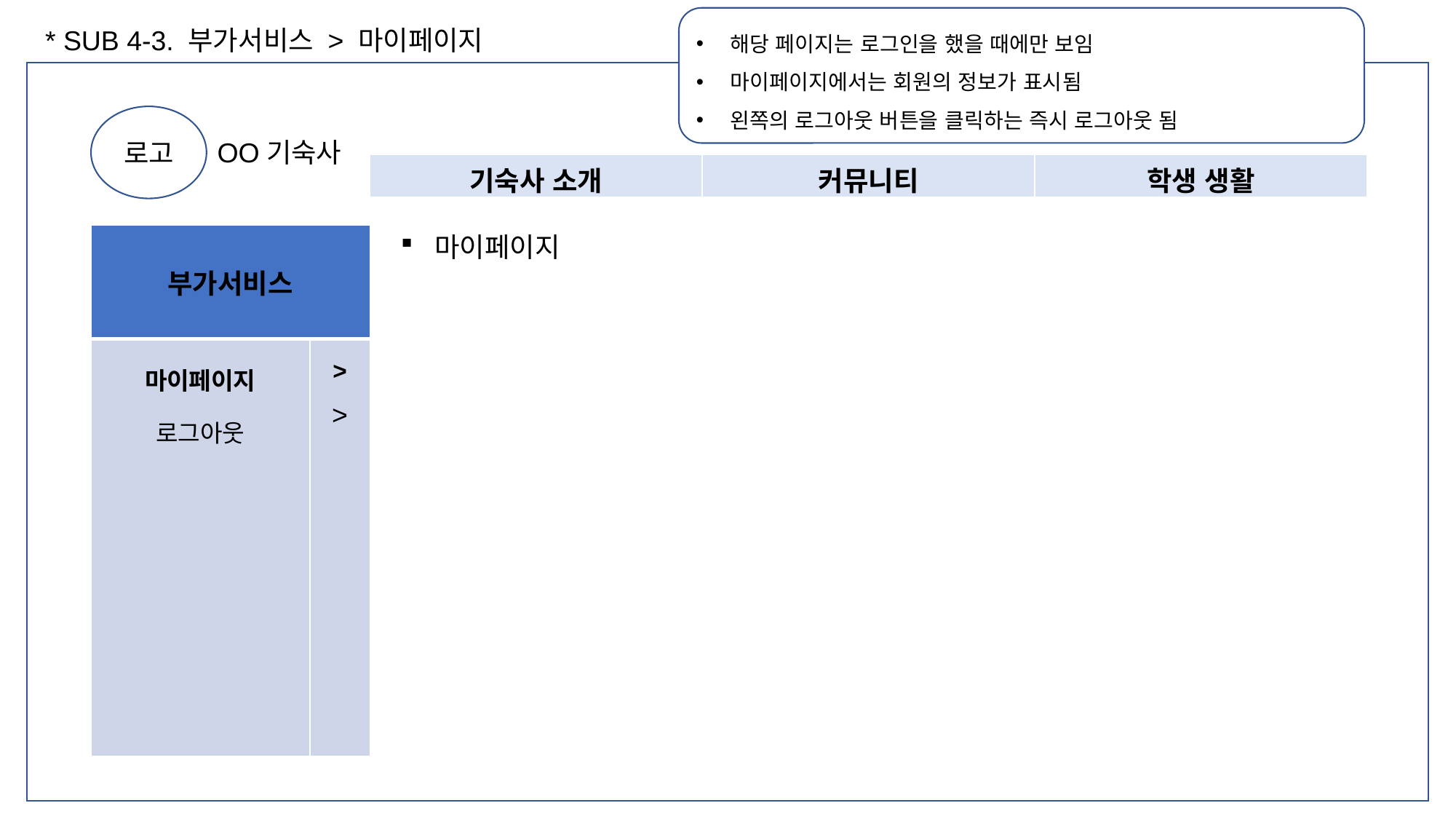

해당 페이지는 로그인을 했을 때에만 보임
마이페이지에서는 회원의 정보가 표시됨
왼쪽의 로그아웃 버튼을 클릭하는 즉시 로그아웃 됨
* SUB 4-3. 부가서비스 > 마이페이지

로고
OO기숙사
| 기숙사 소개 | 커뮤니티 | 학생 생활 |
| --- | --- | --- |
| 부가서비스 |  |
| --- | --- |
| 마이페이지 로그아웃 | > > |
마이페이지